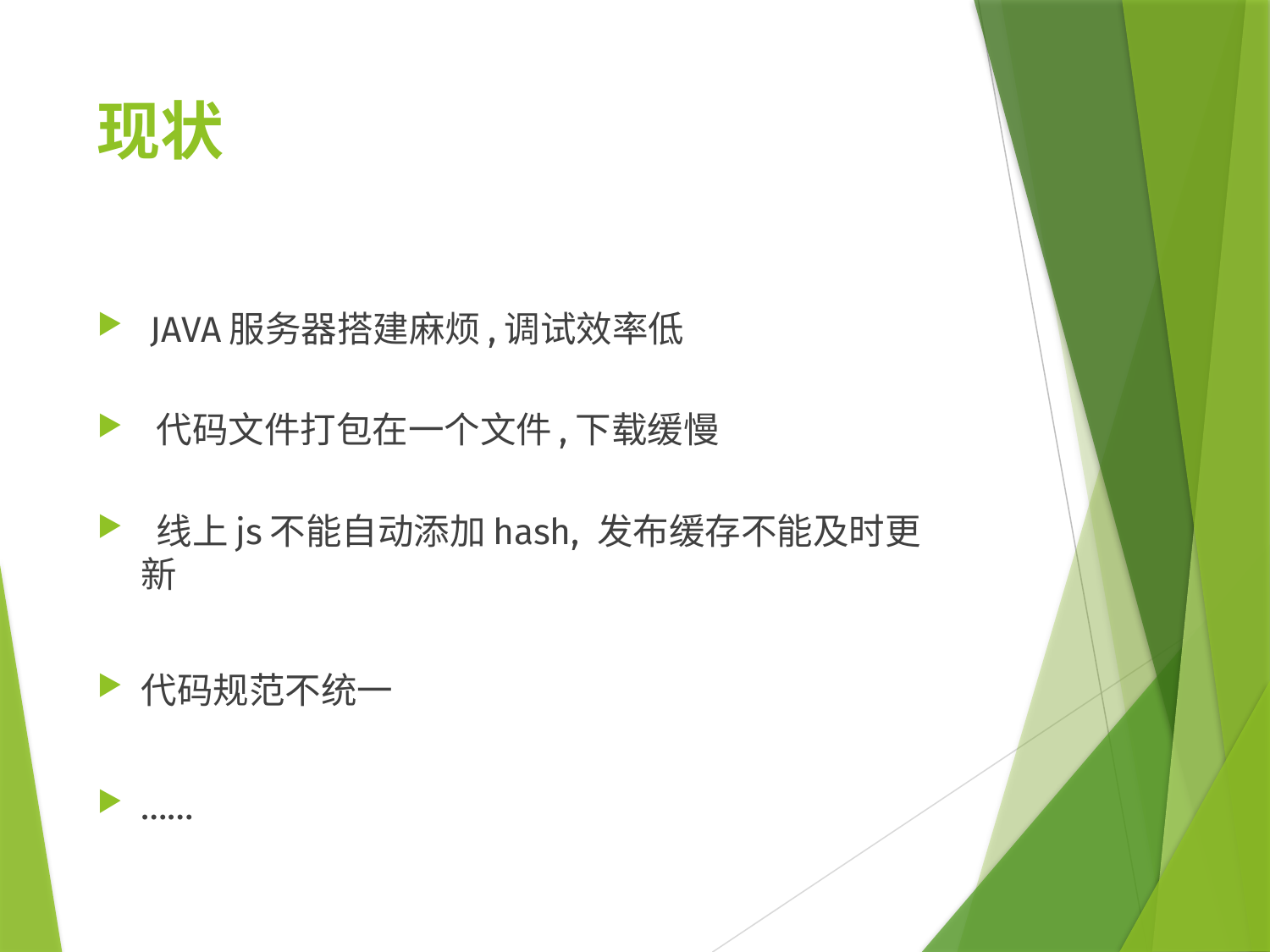

# 现状
 JAVA服务器搭建麻烦,调试效率低
 代码文件打包在一个文件,下载缓慢
 线上js不能自动添加hash, 发布缓存不能及时更新

代码规范不统一

……